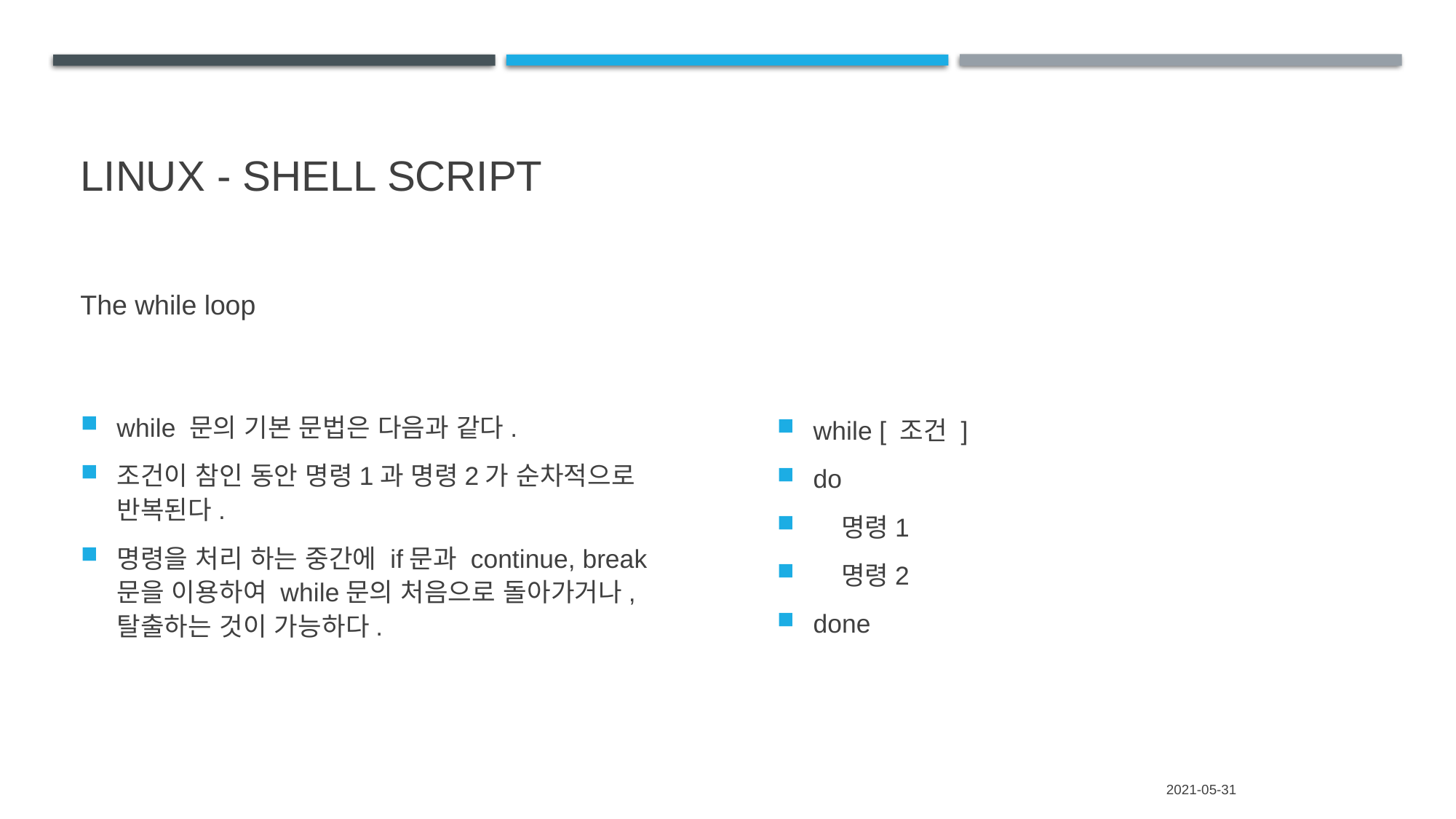

# Linux - shell script
The while loop
while 문의 기본 문법은 다음과 같다.
조건이 참인 동안 명령1과 명령2가 순차적으로 반복된다.
명령을 처리 하는 중간에 if문과 continue, break문을 이용하여 while문의 처음으로 돌아가거나, 탈출하는 것이 가능하다.
while [ 조건 ]
do
   명령1
   명령2
done
2021-05-31